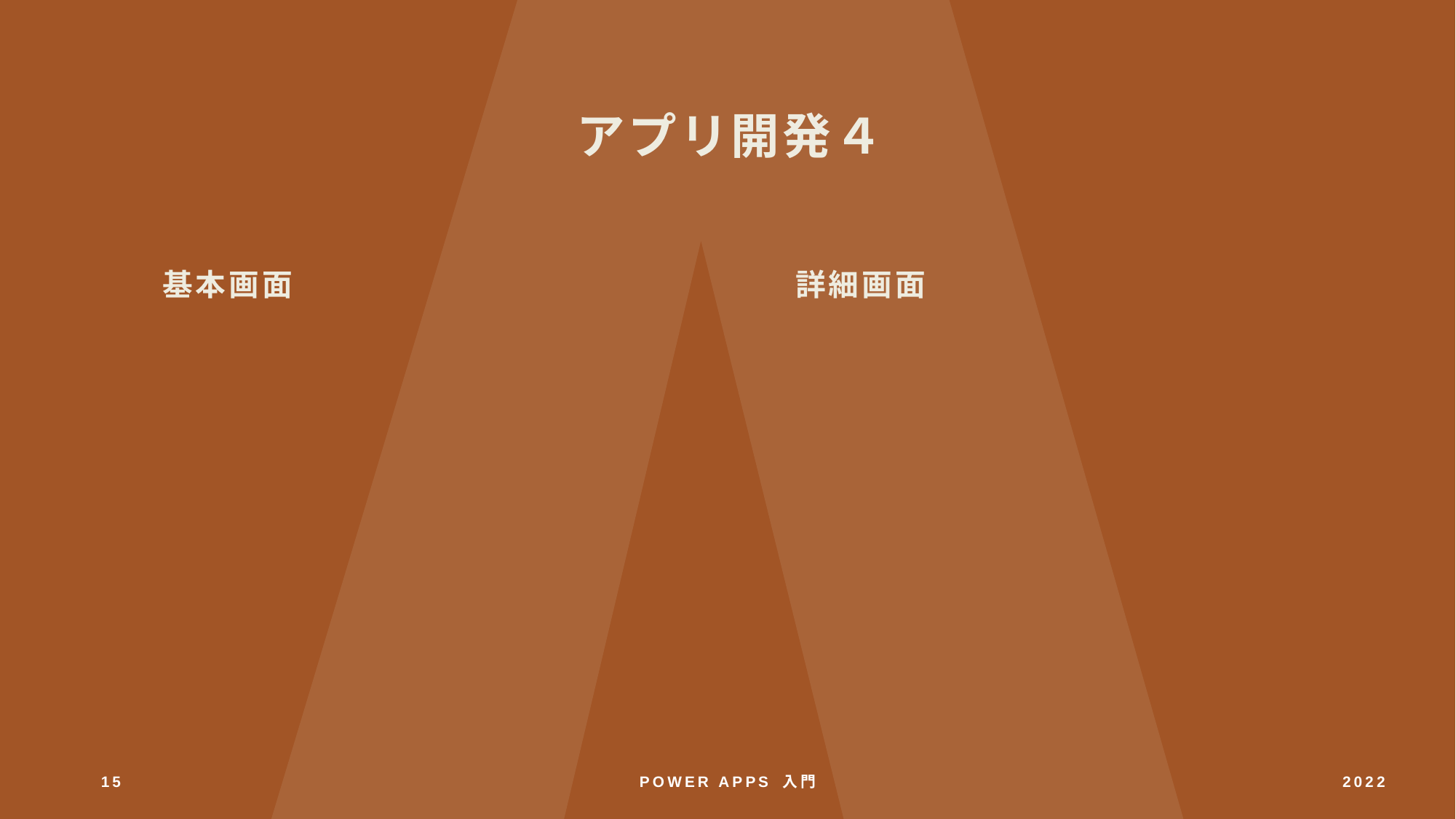

# アプリ開発４
詳細画面
基本画面

15
Power Apps 入門
2022